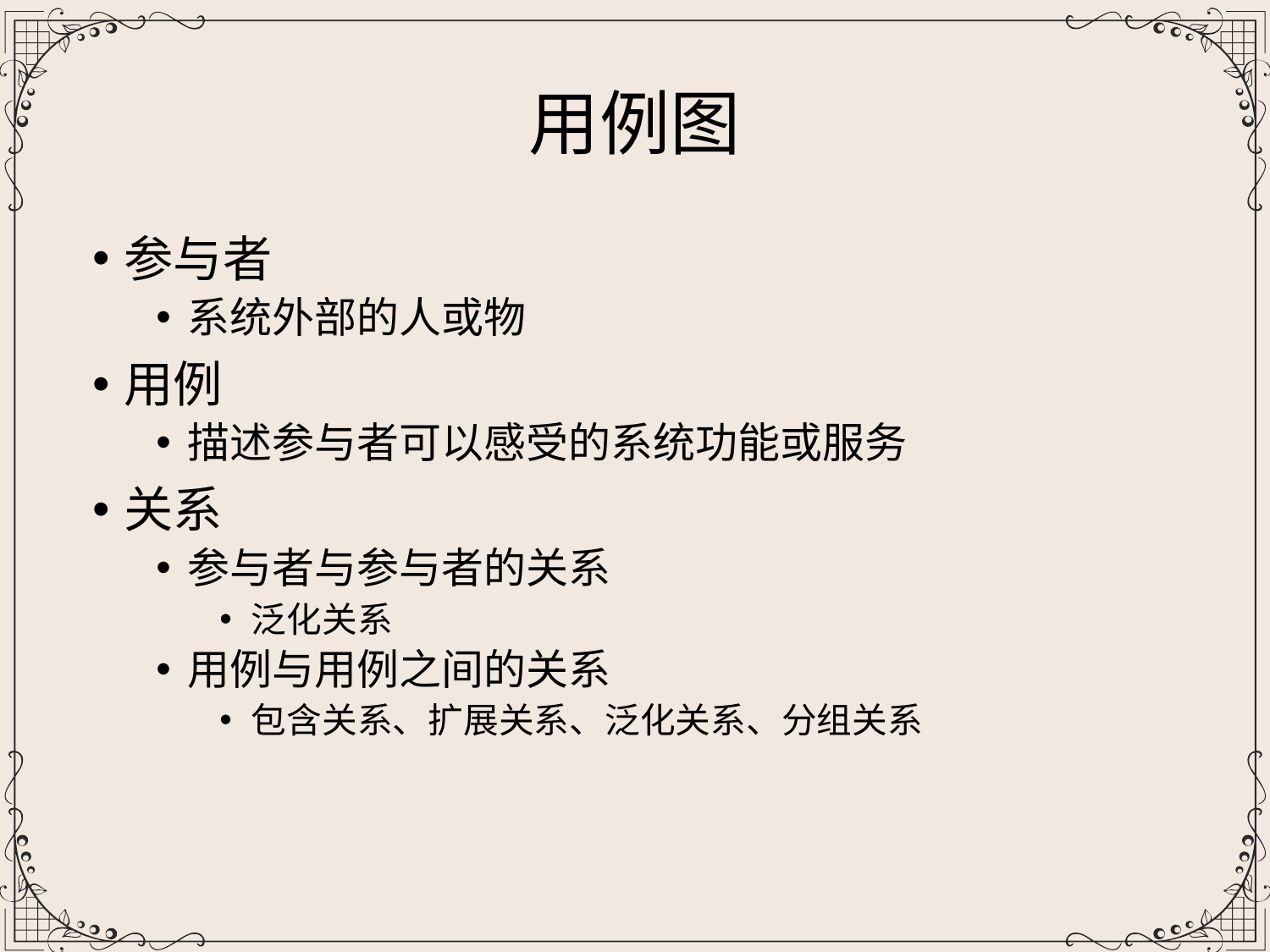

用例图
参与者
系统外部的人或物
用例
描述参与者可以感受的系统功能或服务
关系
参与者与参与者的关系
泛化关系
用例与用例之间的关系
包含关系、扩展关系、泛化关系、分组关系